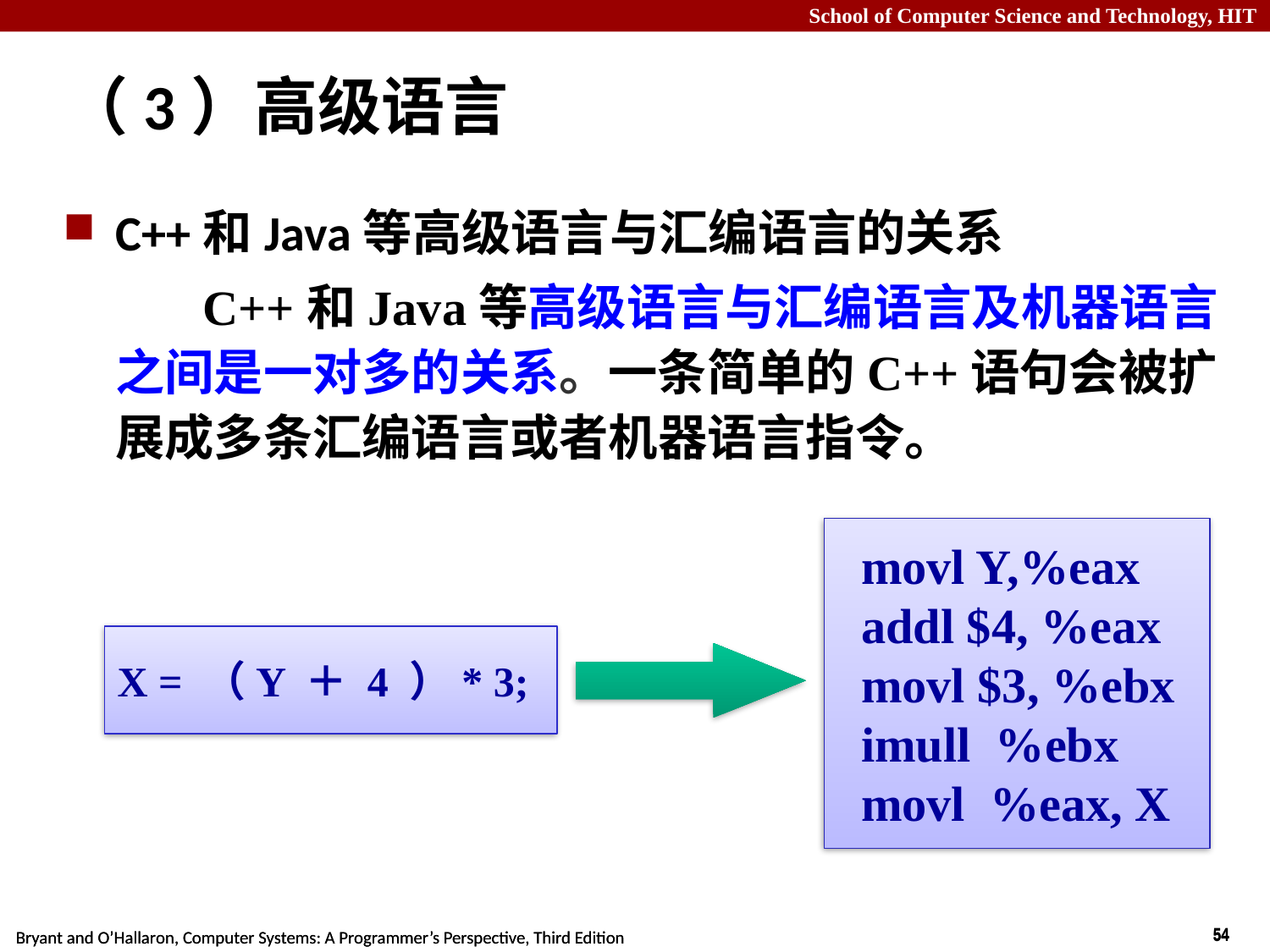

# （3）高级语言
C++和Java等高级语言与汇编语言的关系
           C++和Java等高级语言与汇编语言及机器语言之间是一对多的关系。一条简单的C++语句会被扩展成多条汇编语言或者机器语言指令。
  movl Y,%eax
  addl $4, %eax
  movl $3, %ebx
  imull  %ebx
  movl  %eax, X
X = （Y ＋ 4 ）* 3;